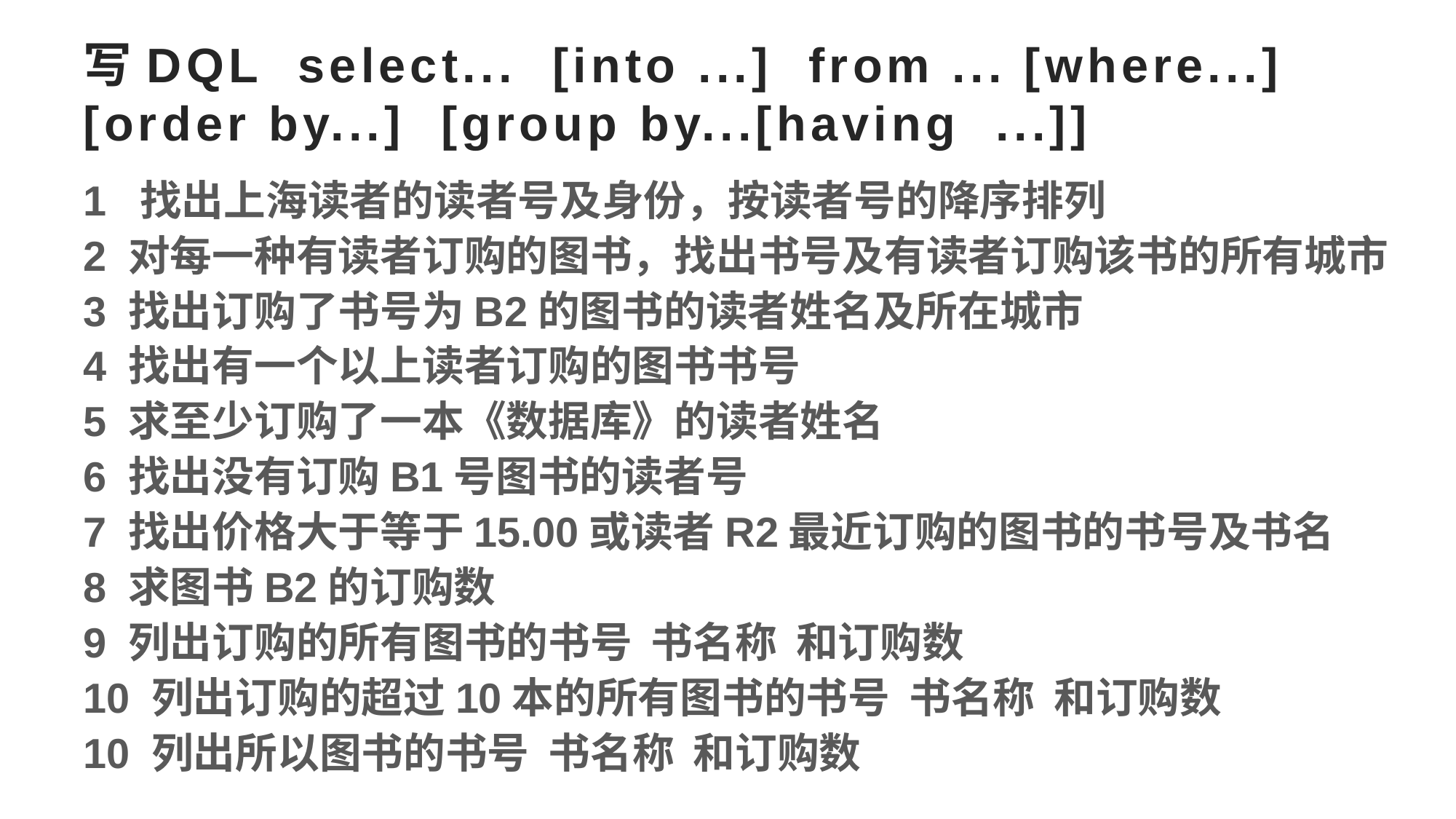

# 写DQL  select...  [into ...]  from ... [where...] [order by...]  [group by...[having  ...]]
1  找出上海读者的读者号及身份，按读者号的降序排列
2 对每一种有读者订购的图书，找出书号及有读者订购该书的所有城市
3 找出订购了书号为B2的图书的读者姓名及所在城市
4 找出有一个以上读者订购的图书书号
5 求至少订购了一本《数据库》的读者姓名
6 找出没有订购B1号图书的读者号
7 找出价格大于等于15.00或读者R2最近订购的图书的书号及书名
8 求图书B2的订购数
9 列出订购的所有图书的书号  书名称  和订购数
10 列出订购的超过10本的所有图书的书号  书名称  和订购数
10 列出所以图书的书号  书名称  和订购数